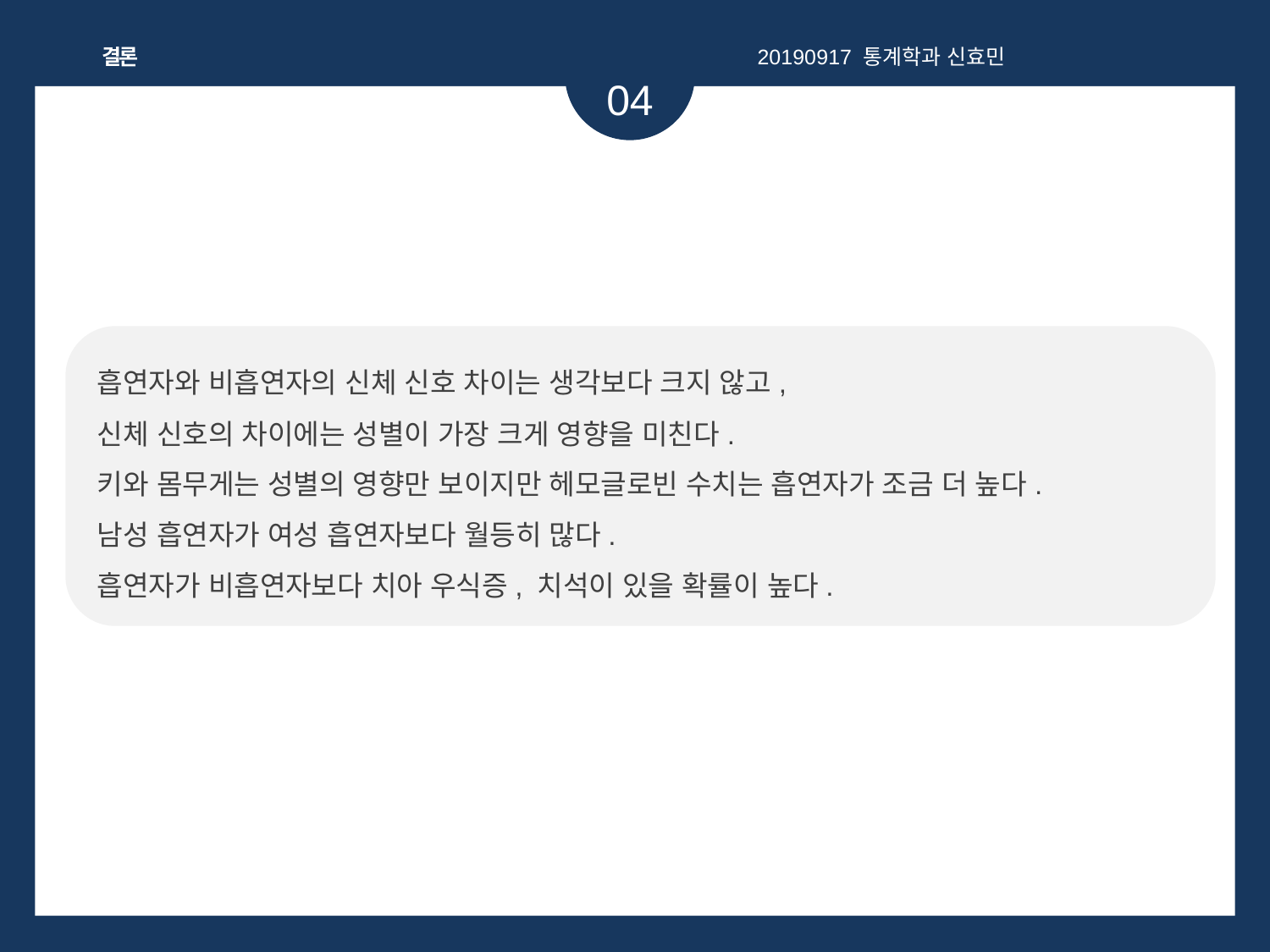

결론
20190917 통계학과 신효민
04

흡연자와 비흡연자의 신체 신호 차이는 생각보다 크지 않고,
신체 신호의 차이에는 성별이 가장 크게 영향을 미친다.
키와 몸무게는 성별의 영향만 보이지만 헤모글로빈 수치는 흡연자가 조금 더 높다.
남성 흡연자가 여성 흡연자보다 월등히 많다.
흡연자가 비흡연자보다 치아 우식증, 치석이 있을 확률이 높다.